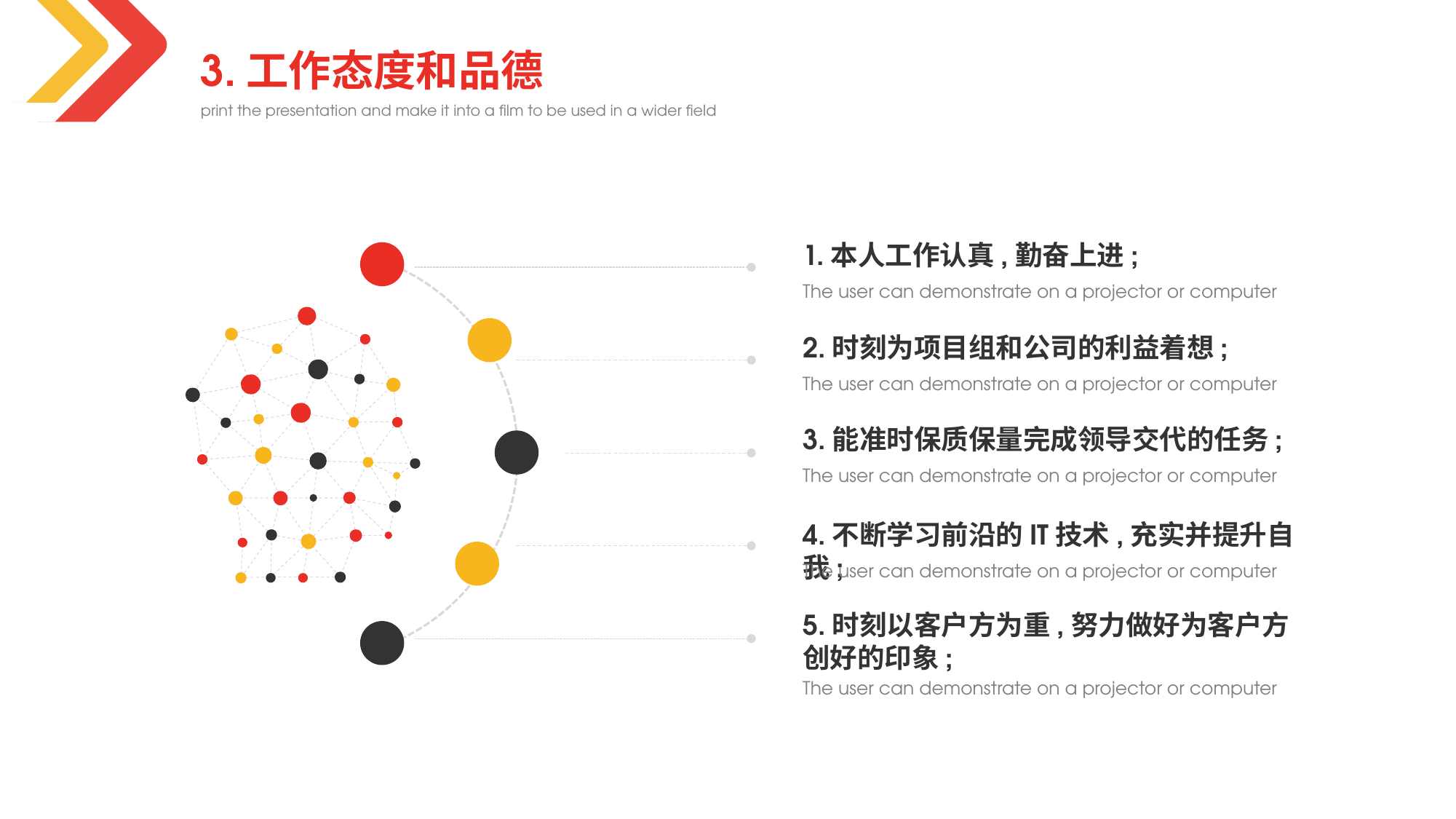

3.工作态度和品德
print the presentation and make it into a film to be used in a wider field
1.本人工作认真,勤奋上进;
The user can demonstrate on a projector or computer

2.时刻为项目组和公司的利益着想;
The user can demonstrate on a projector or computer
3.能准时保质保量完成领导交代的任务;
The user can demonstrate on a projector or computer
4.不断学习前沿的IT技术,充实并提升自我;
The user can demonstrate on a projector or computer
5.时刻以客户方为重,努力做好为客户方创好的印象;
The user can demonstrate on a projector or computer